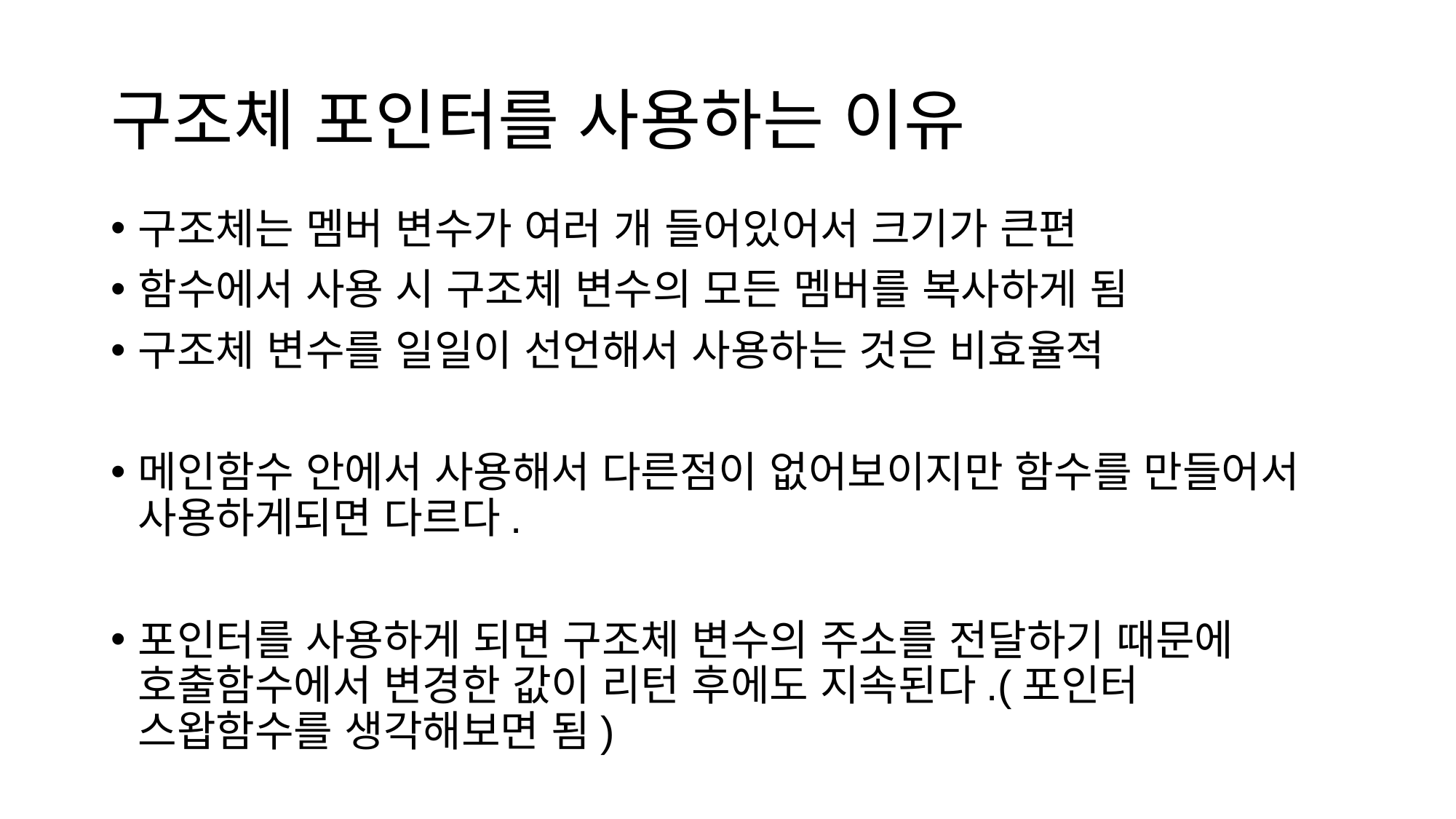

# 구조체 포인터를 사용하는 이유
구조체는 멤버 변수가 여러 개 들어있어서 크기가 큰편
함수에서 사용 시 구조체 변수의 모든 멤버를 복사하게 됨
구조체 변수를 일일이 선언해서 사용하는 것은 비효율적

메인함수 안에서 사용해서 다른점이 없어보이지만 함수를 만들어서 사용하게되면 다르다.

포인터를 사용하게 되면 구조체 변수의 주소를 전달하기 때문에 호출함수에서 변경한 값이 리턴 후에도 지속된다.(포인터 스왑함수를 생각해보면 됨)